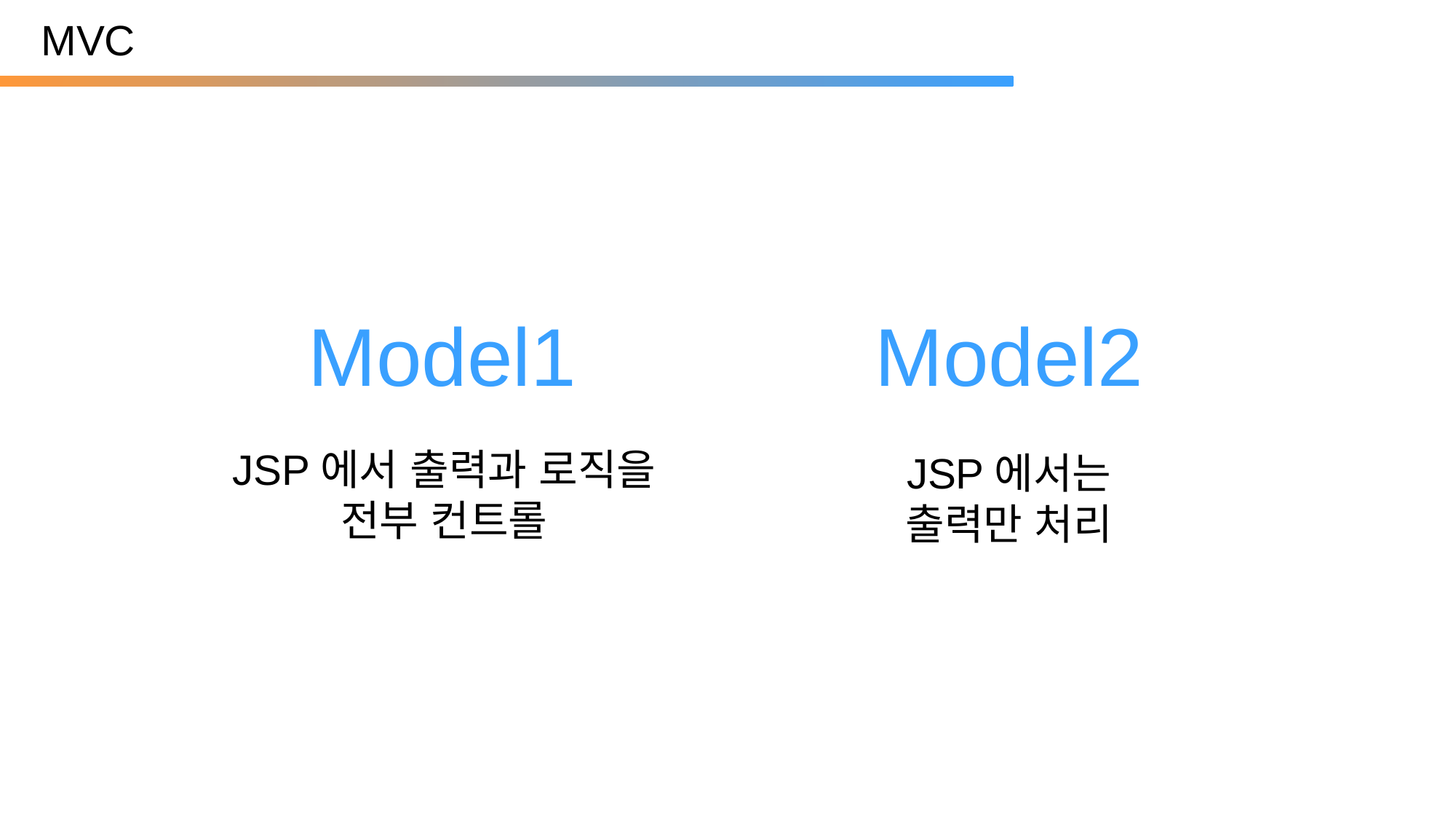

MVC

Model1
Model2
JSP에서 출력과 로직을 전부 컨트롤
JSP에서는 출력만 처리